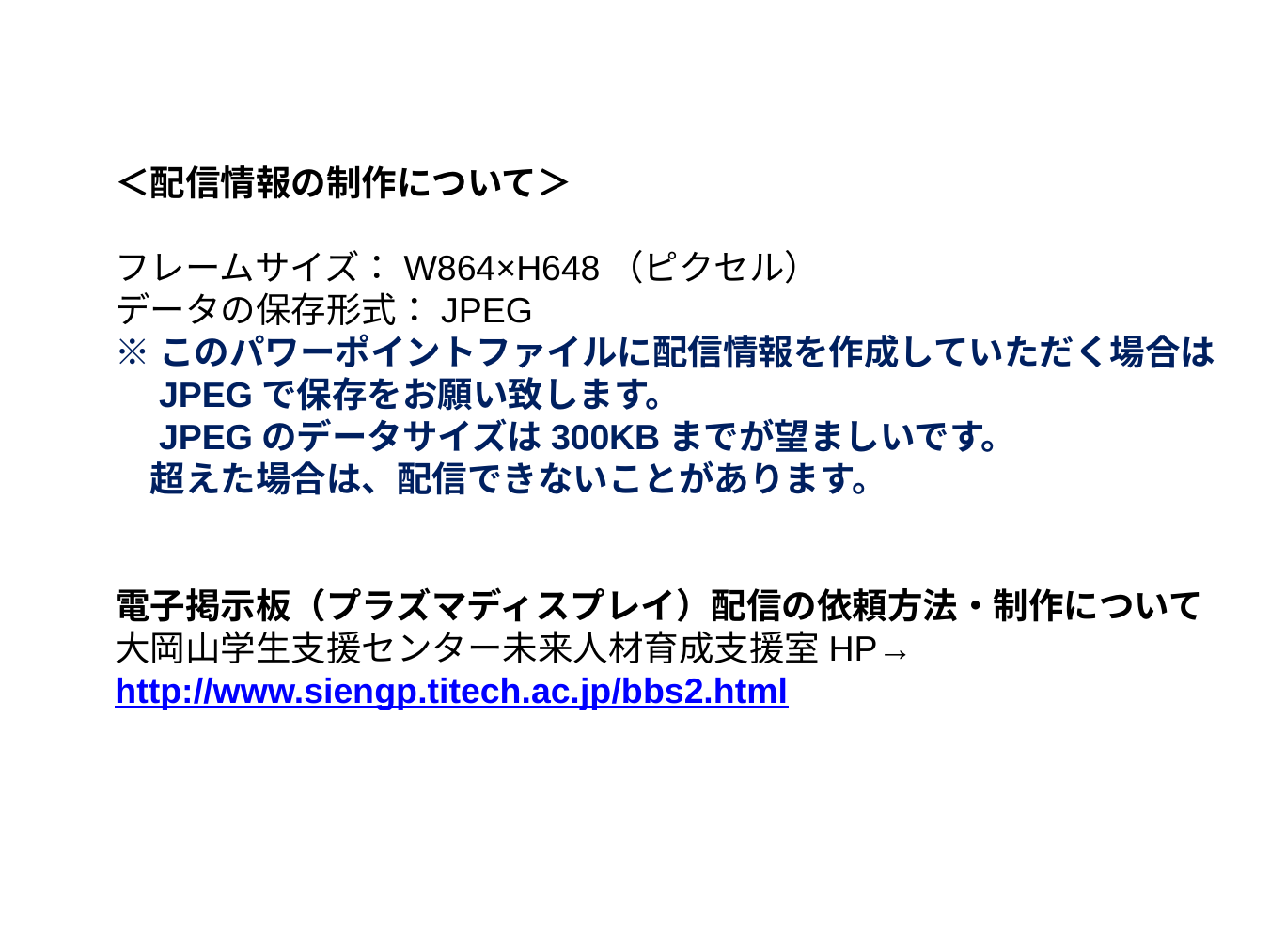

＜配信情報の制作について＞

フレームサイズ：W864×H648（ピクセル）
データの保存形式：JPEG
※このパワーポイントファイルに配信情報を作成していただく場合は
　JPEGで保存をお願い致します。
　JPEGのデータサイズは300KBまでが望ましいです。
　超えた場合は、配信できないことがあります。

電子掲示板（プラズマディスプレイ）配信の依頼方法・制作について
大岡山学生支援センター未来人材育成支援室HP→
http://www.siengp.titech.ac.jp/bbs2.html